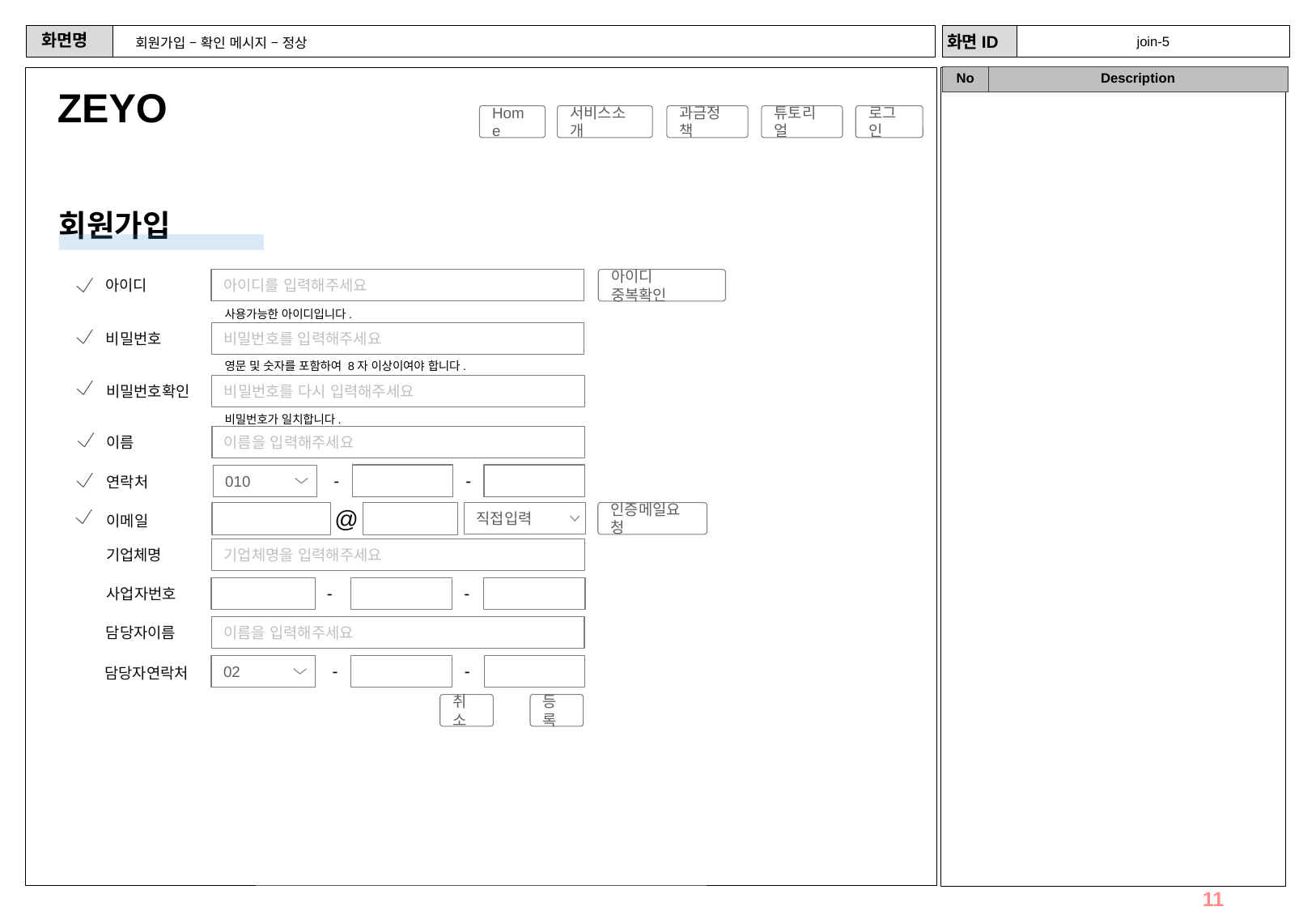

join-5
# 회원가입 – 확인 메시지 – 정상
ZEYO
Home
서비스소개
과금정책
튜토리얼
로그인
회원가입

아이디를 입력해주세요
아이디 중복확인
아이디

사용가능한 아이디입니다.
비밀번호를 입력해주세요
비밀번호

영문 및 숫자를 포함하여 8자 이상이여야 합니다.
비밀번호를 다시 입력해주세요
비밀번호확인

비밀번호가 일치합니다.
이름을 입력해주세요
이름

-
-

010

연락처

@
인증메일요청

직접입력

이메일

기업체명을 입력해주세요
기업체명
-
-

사업자번호
이름을 입력해주세요
담당자이름
-
-

02

담당자연락처
취소
등록
11